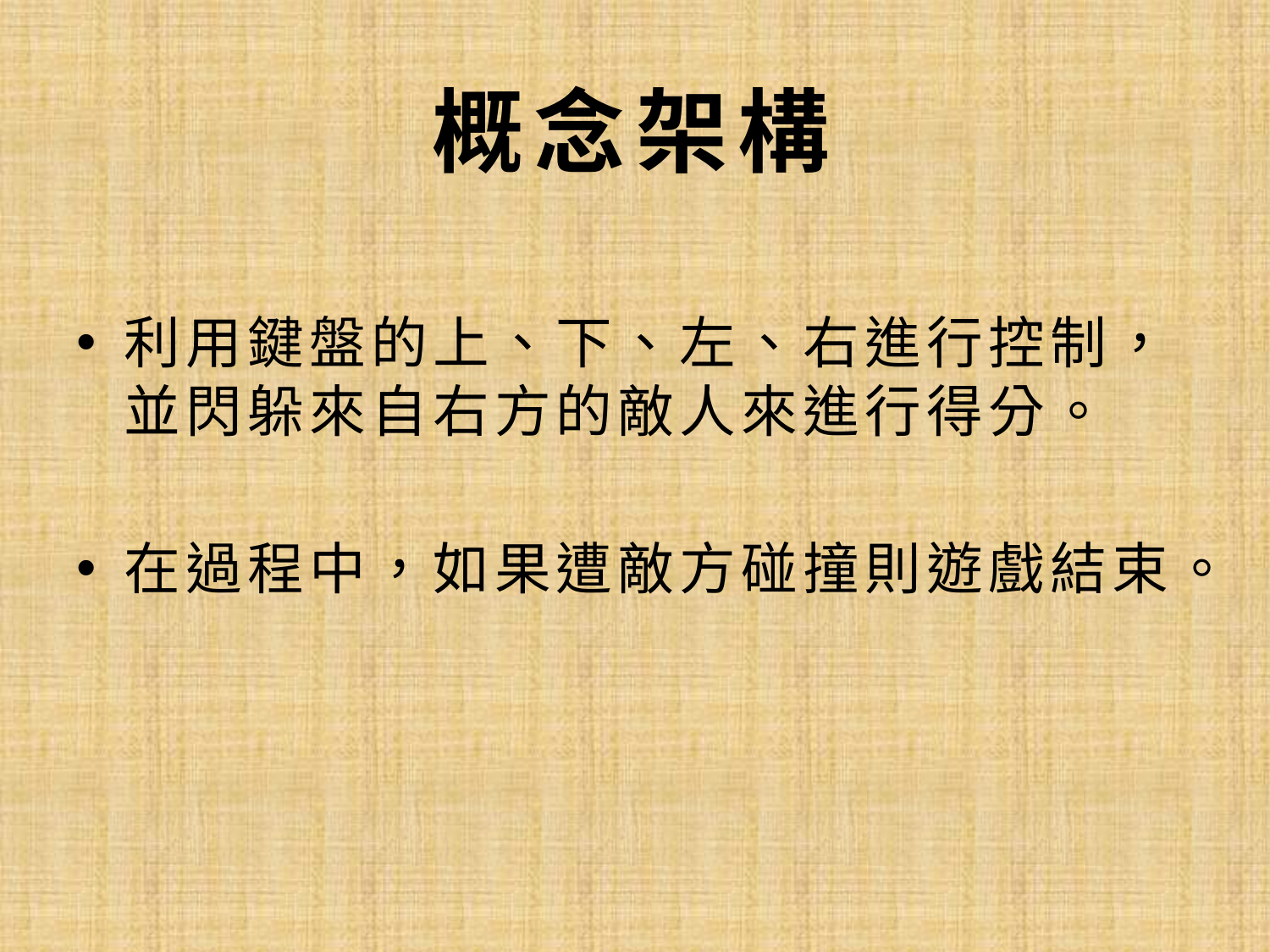

# 概念架構

利用鍵盤的上、下、左、右進行控制，並閃躲來自右方的敵人來進行得分。

在過程中，如果遭敵方碰撞則遊戲結束。